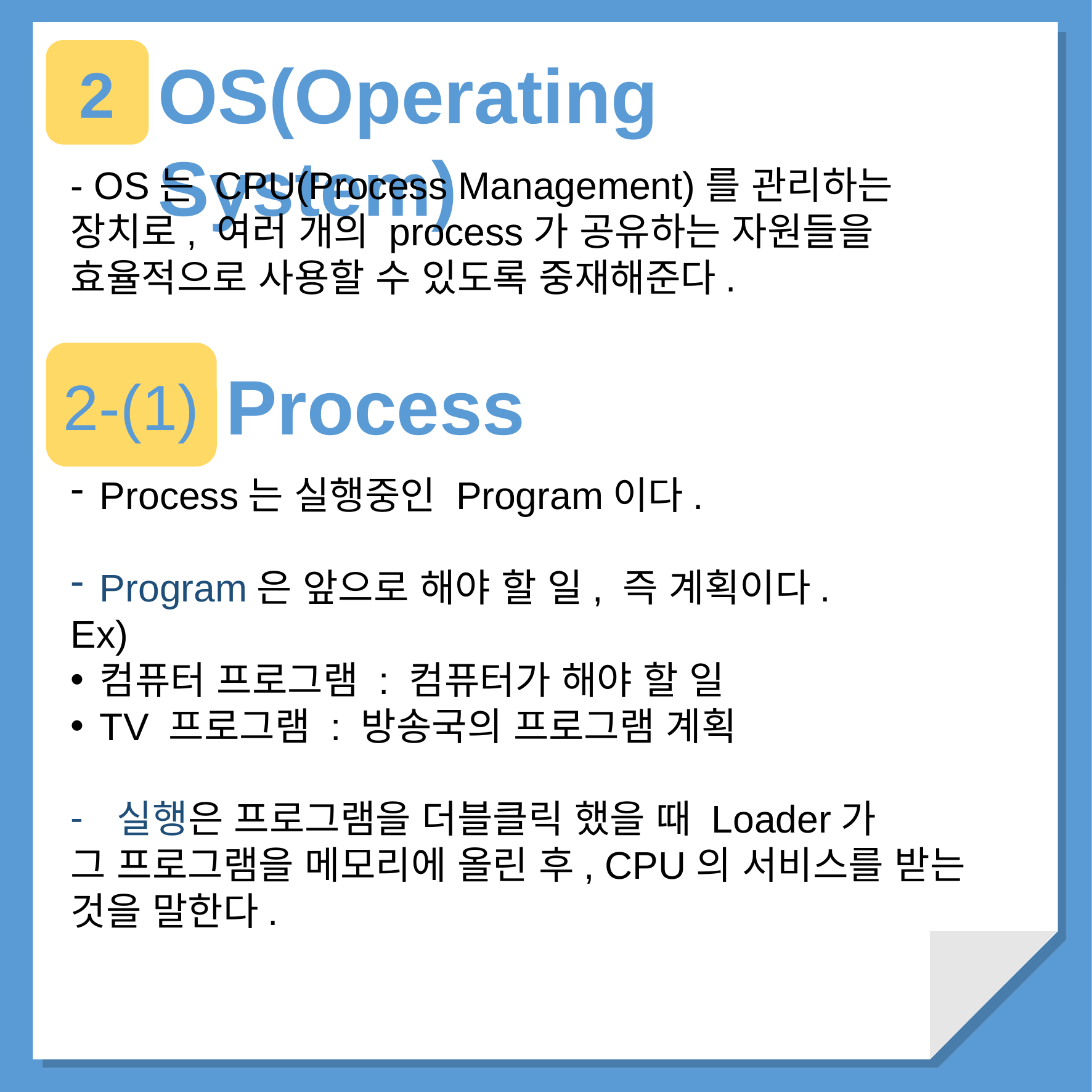

2
OS(Operating System)
- OS는 CPU(Process Management)를 관리하는 장치로, 여러 개의 process가 공유하는 자원들을 효율적으로 사용할 수 있도록 중재해준다.
2-(1)
Process
Process는 실행중인 Program이다.

Program은 앞으로 해야 할 일, 즉 계획이다.
Ex)
컴퓨터 프로그램 : 컴퓨터가 해야 할 일
TV 프로그램 : 방송국의 프로그램 계획

실행은 프로그램을 더블클릭 했을 때 Loader가
그 프로그램을 메모리에 올린 후, CPU의 서비스를 받는 것을 말한다.

중요한 문장을 입력해주세요